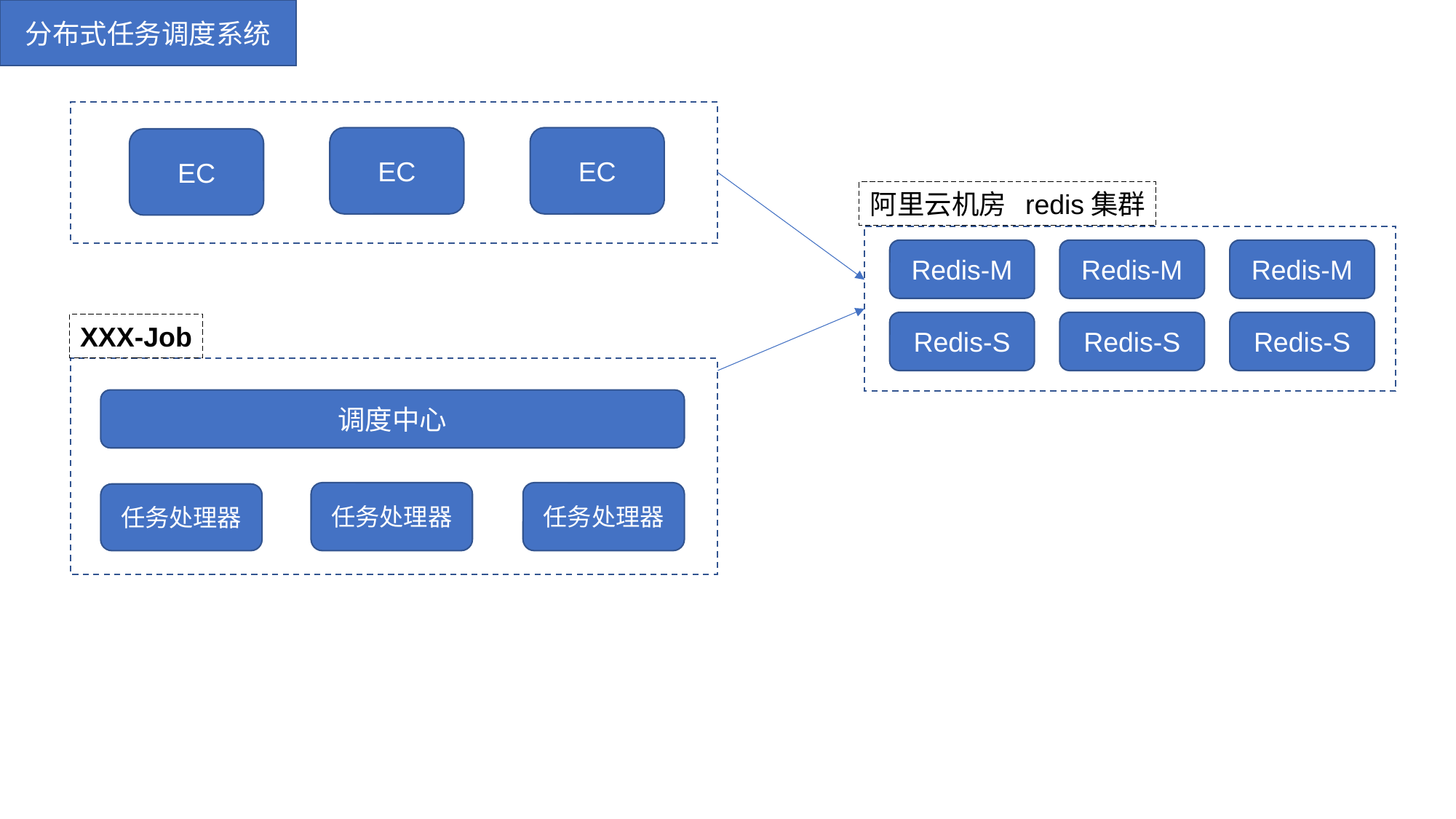

分布式任务调度系统

EC
EC
EC
阿里云机房  redis集群

Redis-M
Redis-M
Redis-M
Redis-S
Redis-S
Redis-S
XXX-Job

调度中心
任务处理器
任务处理器
任务处理器